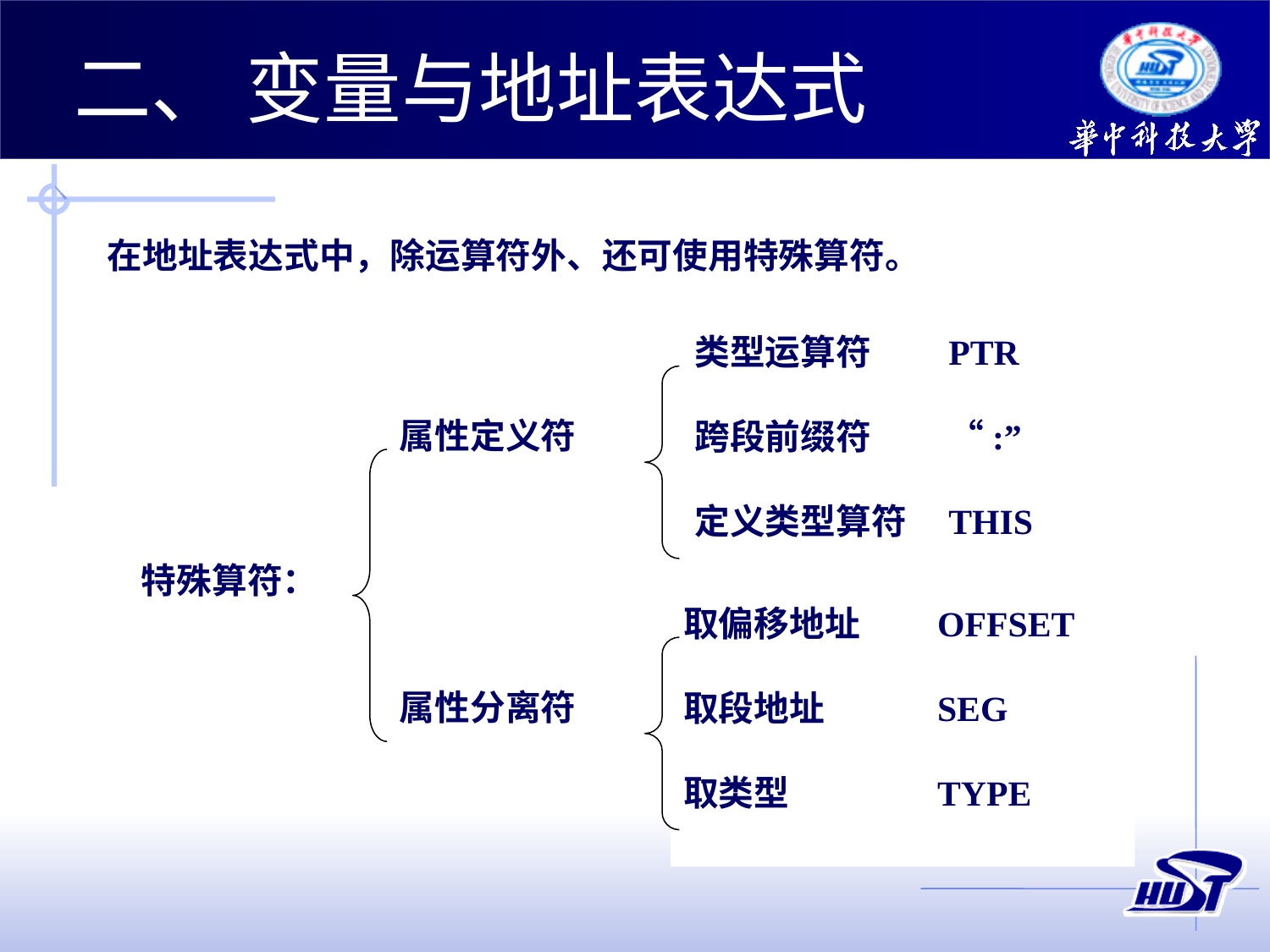

二、 变量与地址表达式
在地址表达式中，除运算符外、还可使用特殊算符。
类型运算符	PTR

跨段前缀符	“:”

定义类型算符	THIS

属性定义符

特殊算符：
取偏移地址	OFFSET

取段地址	SEG

取类型		TYPE

属性分离符